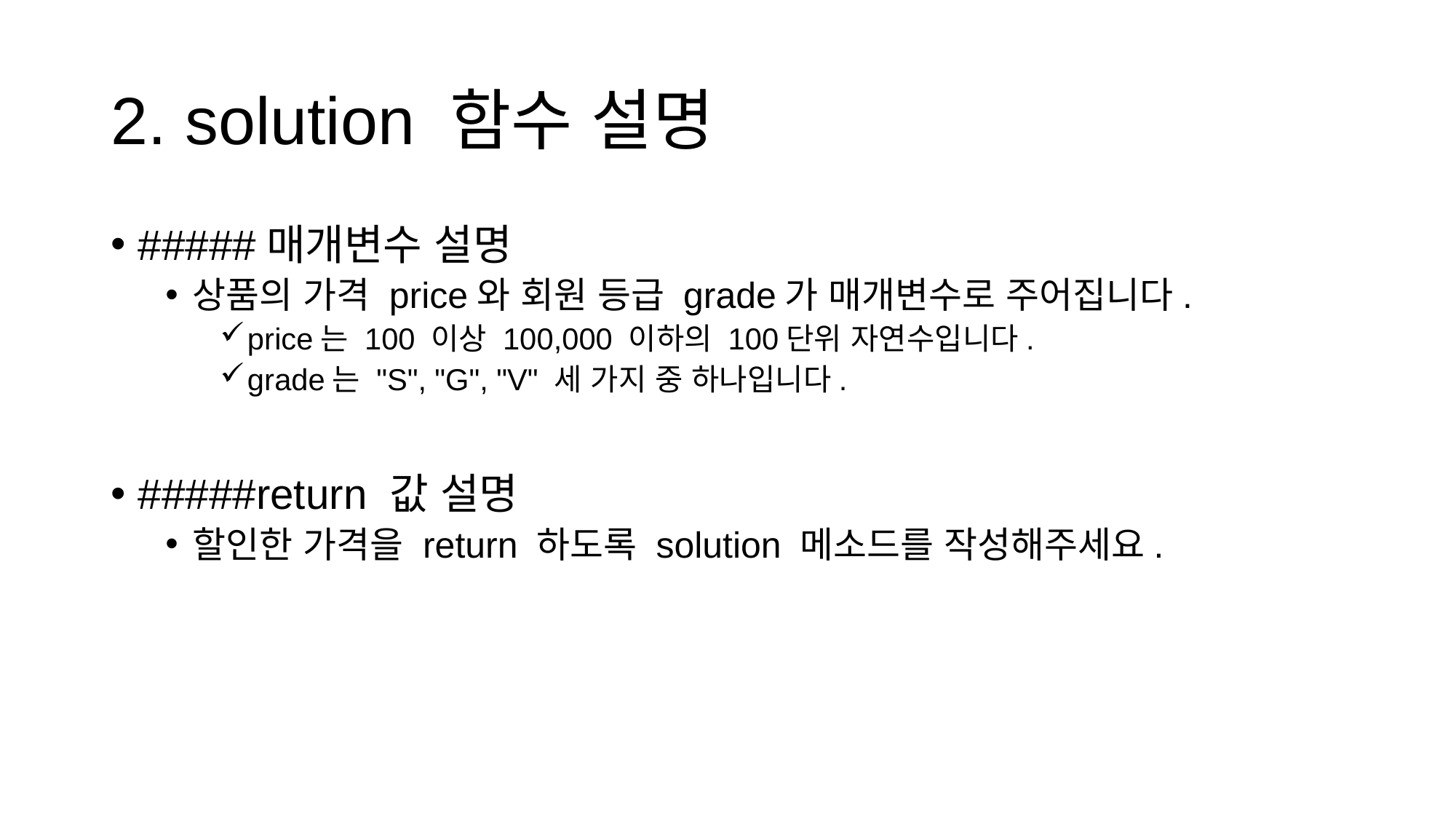

# 2. solution 함수 설명
#####매개변수 설명
상품의 가격 price와 회원 등급 grade가 매개변수로 주어집니다.
price는 100 이상 100,000 이하의 100단위 자연수입니다.
grade는 "S", "G", "V" 세 가지 중 하나입니다.

#####return 값 설명
할인한 가격을 return 하도록 solution 메소드를 작성해주세요.